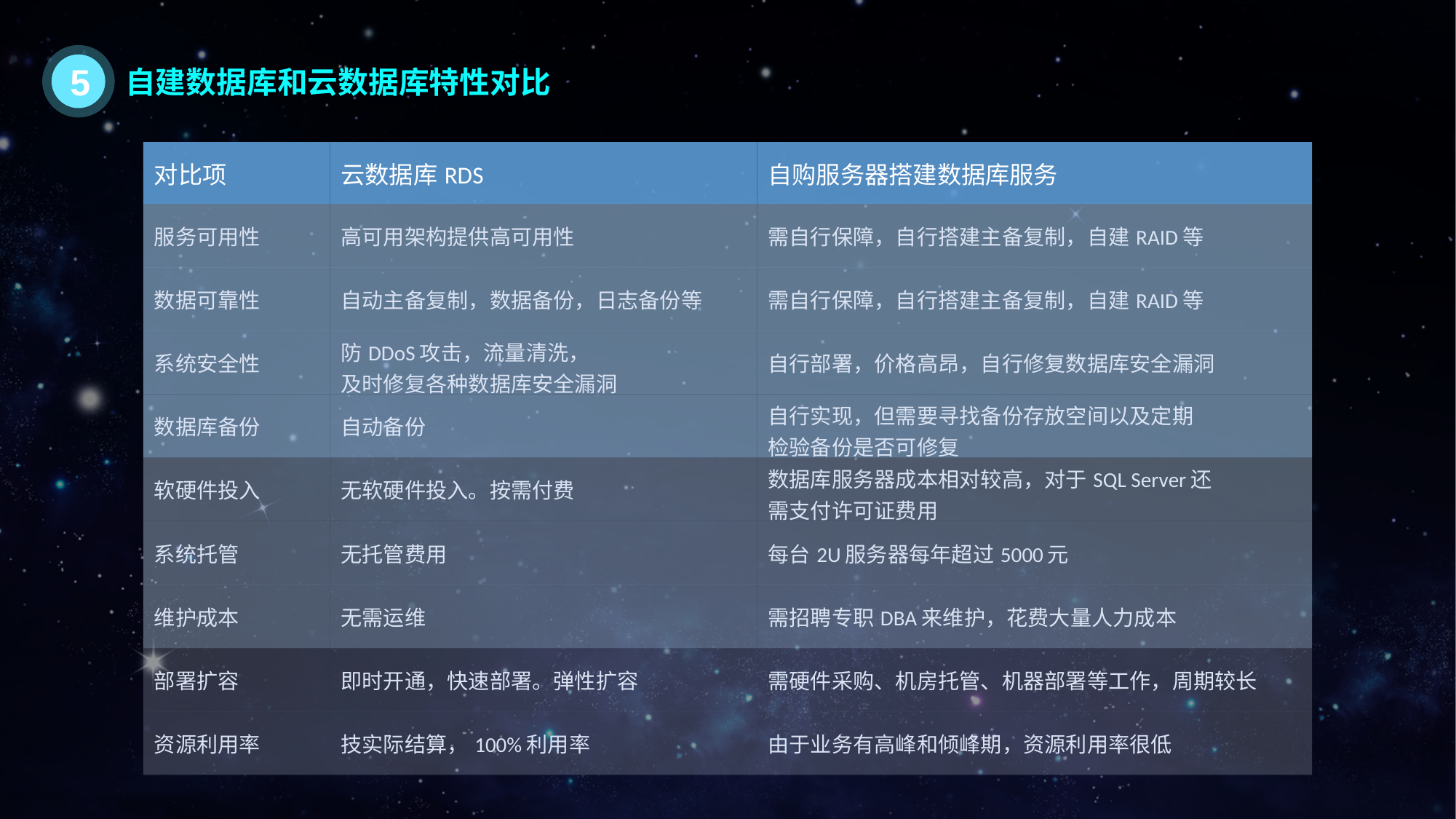

5
自建数据库和云数据库特性对比
| 对比项 | 云数据库RDS | 自购服务器搭建数据库服务 |
| --- | --- | --- |
| 服务可用性 | 高可用架构提供高可用性 | 需自行保障，自行搭建主备复制，自建RAID等 |
| 数据可靠性 | 自动主备复制，数据备份，日志备份等 | 需自行保障，自行搭建主备复制，自建RAID等 |
| 系统安全性 | 防DDoS攻击，流量清洗， 及时修复各种数据库安全漏洞 | 自行部署，价格高昂，自行修复数据库安全漏洞 |
| 数据库备份 | 自动备份 | 自行实现，但需要寻找备份存放空间以及定期 检验备份是否可修复 |
| 软硬件投入 | 无软硬件投入。按需付费 | 数据库服务器成本相对较高，对于SQL Server还 需支付许可证费用 |
| 系统托管 | 无托管费用 | 每台2U服务器每年超过5000元 |
| 维护成本 | 无需运维 | 需招聘专职DBA来维护，花费大量人力成本 |
| 部署扩容 | 即时开通，快速部署。弹性扩容 | 需硬件采购、机房托管、机器部署等工作，周期较长 |
| 资源利用率 | 技实际结算，100%利用率 | 由于业务有高峰和倾峰期，资源利用率很低 |